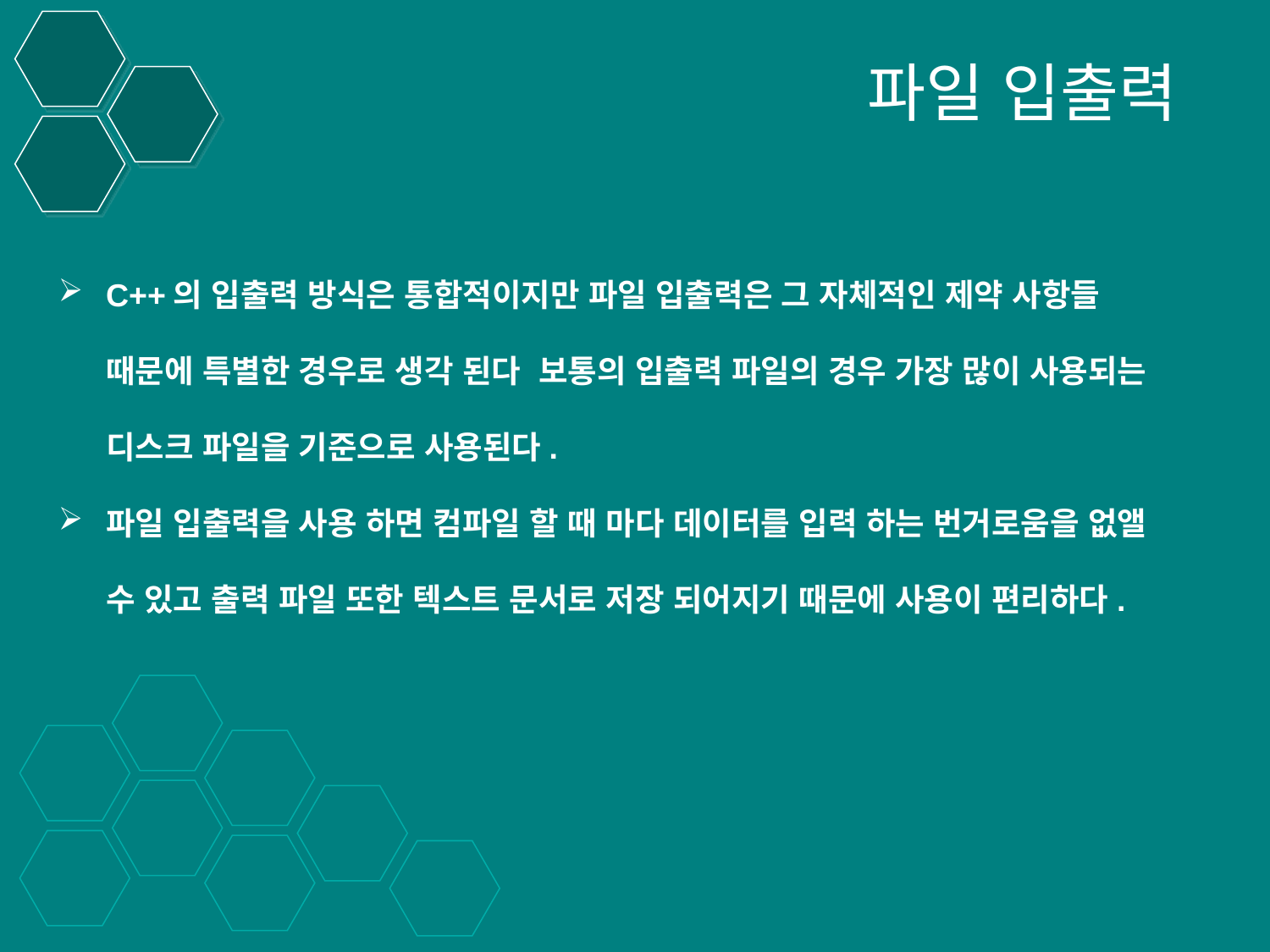

# 파일 입출력
C++의 입출력 방식은 통합적이지만 파일 입출력은 그 자체적인 제약 사항들 때문에 특별한 경우로 생각 된다  보통의 입출력 파일의 경우 가장 많이 사용되는 디스크 파일을 기준으로 사용된다.
파일 입출력을 사용 하면 컴파일 할 때 마다 데이터를 입력 하는 번거로움을 없앨 수 있고 출력 파일 또한 텍스트 문서로 저장 되어지기 때문에 사용이 편리하다.